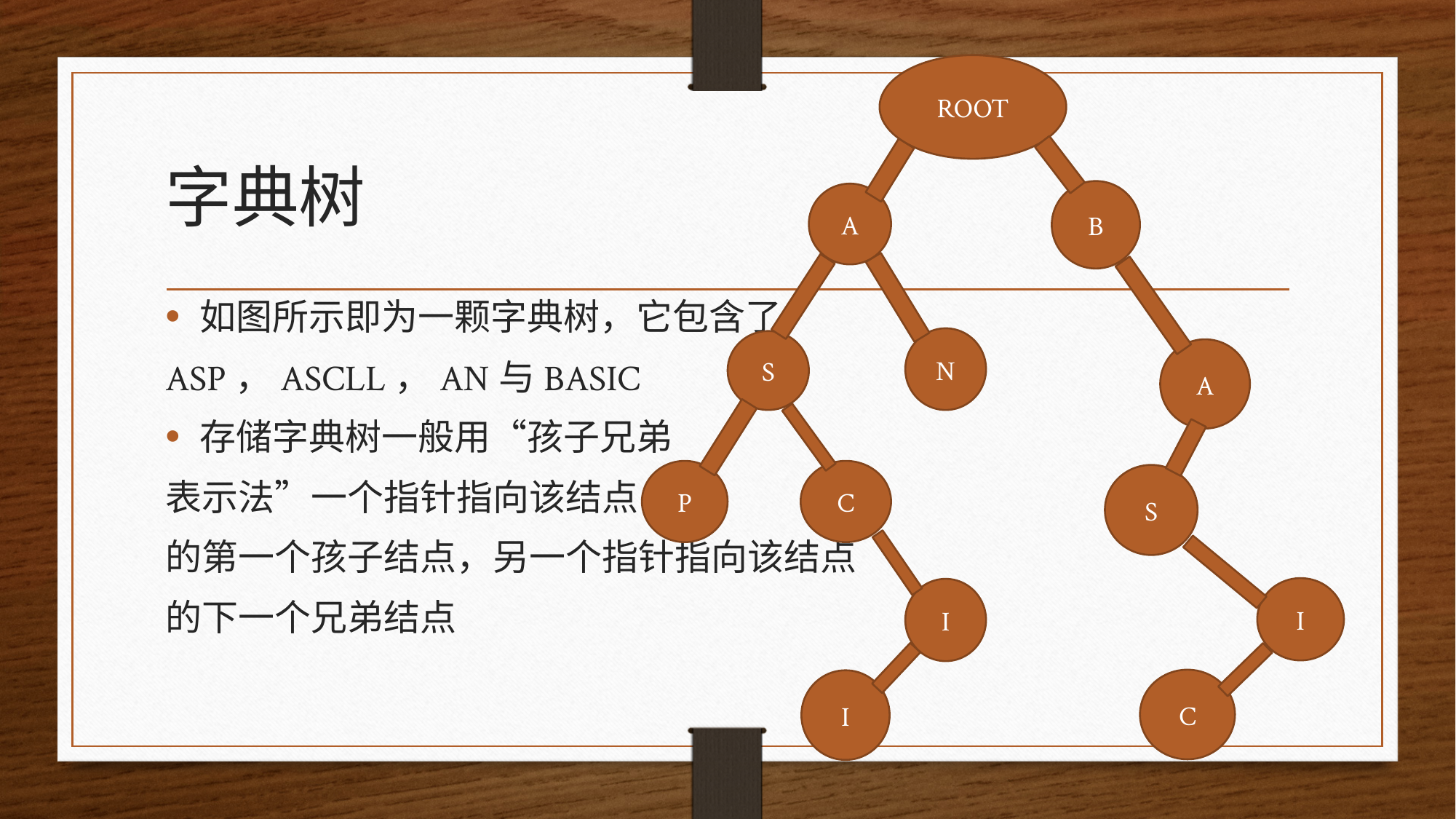

ROOT
# 字典树

B
A

如图所示即为一颗字典树，它包含了
ASP，ASCLL，AN与BASIC
存储字典树一般用“孩子兄弟
表示法”一个指针指向该结点
的第一个孩子结点，另一个指针指向该结点
的下一个兄弟结点

N
S
A

P
C
S

I
I

C
I